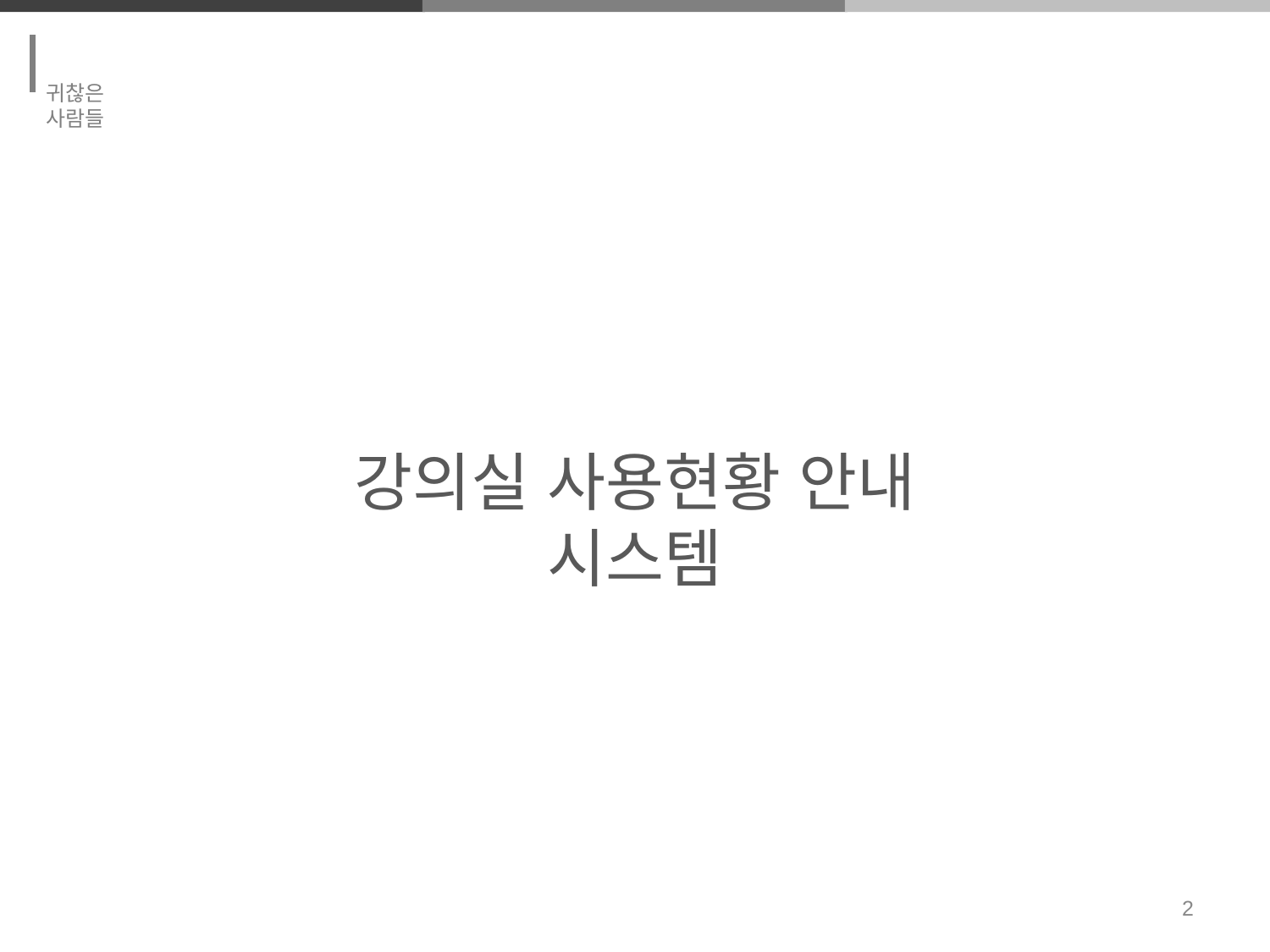

귀찮은 사람들
강의실 사용현황 안내 시스템
2